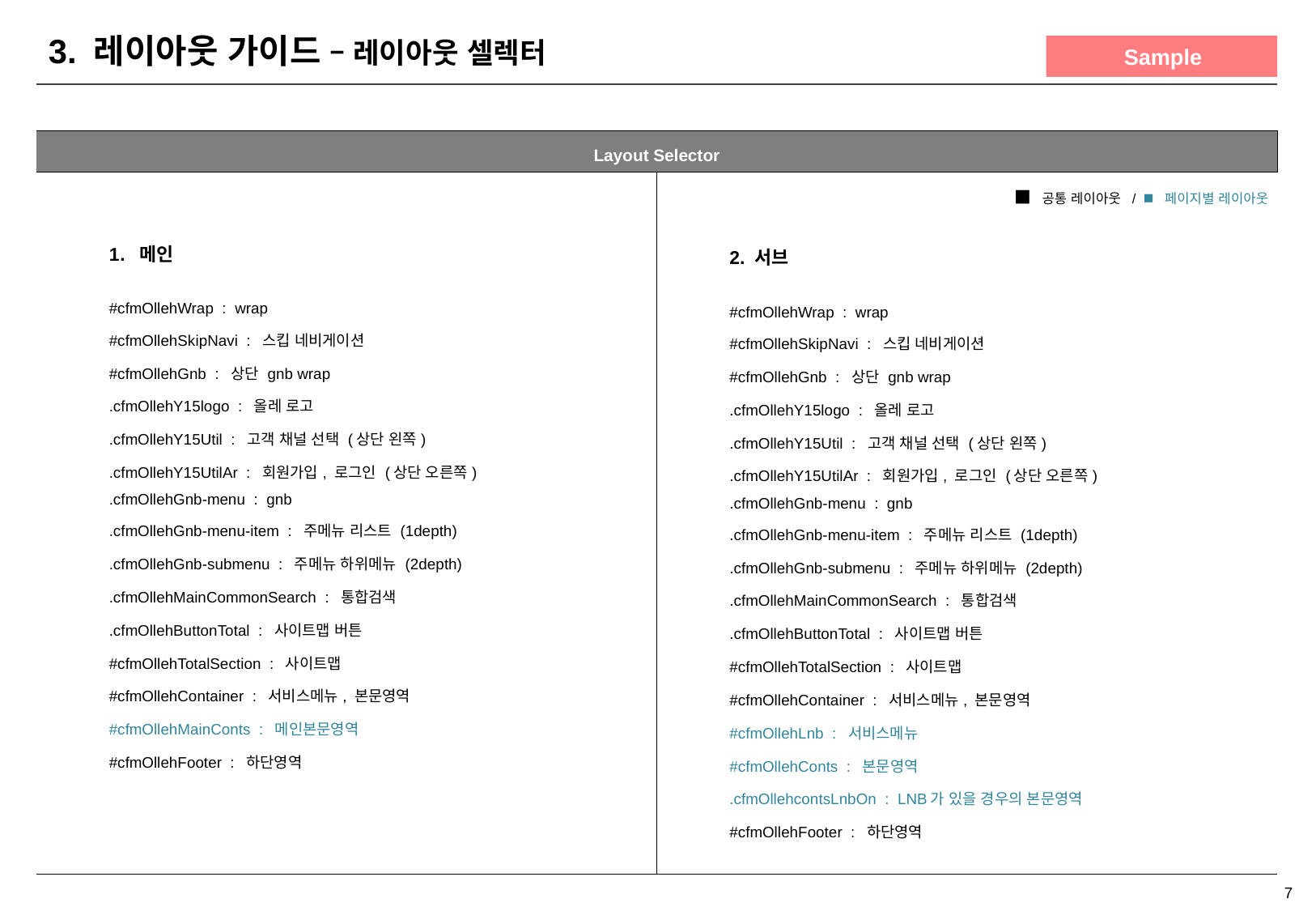

# 3. 레이아웃 가이드 – 레이아웃 셀렉터

Sample
| Layout Selector |  |
| --- | --- |
| 메인 #cfmOllehWrap : wrap #cfmOllehSkipNavi : 스킵 네비게이션 #cfmOllehGnb : 상단 gnb wrap .cfmOllehY15logo : 올레 로고 .cfmOllehY15Util : 고객 채널 선택 (상단 왼쪽) .cfmOllehY15UtilAr : 회원가입, 로그인 (상단 오른쪽) .cfmOllehGnb-menu : gnb .cfmOllehGnb-menu-item : 주메뉴 리스트 (1depth) .cfmOllehGnb-submenu : 주메뉴 하위메뉴 (2depth) .cfmOllehMainCommonSearch : 통합검색 .cfmOllehButtonTotal : 사이트맵 버튼 #cfmOllehTotalSection : 사이트맵 #cfmOllehContainer : 서비스메뉴, 본문영역 #cfmOllehMainConts : 메인본문영역 #cfmOllehFooter : 하단영역 | 2. 서브 #cfmOllehWrap : wrap #cfmOllehSkipNavi : 스킵 네비게이션 #cfmOllehGnb : 상단 gnb wrap .cfmOllehY15logo : 올레 로고 .cfmOllehY15Util : 고객 채널 선택 (상단 왼쪽) .cfmOllehY15UtilAr : 회원가입, 로그인 (상단 오른쪽) .cfmOllehGnb-menu : gnb .cfmOllehGnb-menu-item : 주메뉴 리스트 (1depth) .cfmOllehGnb-submenu : 주메뉴 하위메뉴 (2depth) .cfmOllehMainCommonSearch : 통합검색 .cfmOllehButtonTotal : 사이트맵 버튼 #cfmOllehTotalSection : 사이트맵 #cfmOllehContainer : 서비스메뉴, 본문영역 #cfmOllehLnb : 서비스메뉴 #cfmOllehConts : 본문영역 .cfmOllehcontsLnbOn : LNB가 있을 경우의 본문영역 #cfmOllehFooter : 하단영역 |
■  공통 레이아웃  /  ■  페이지별 레이아웃